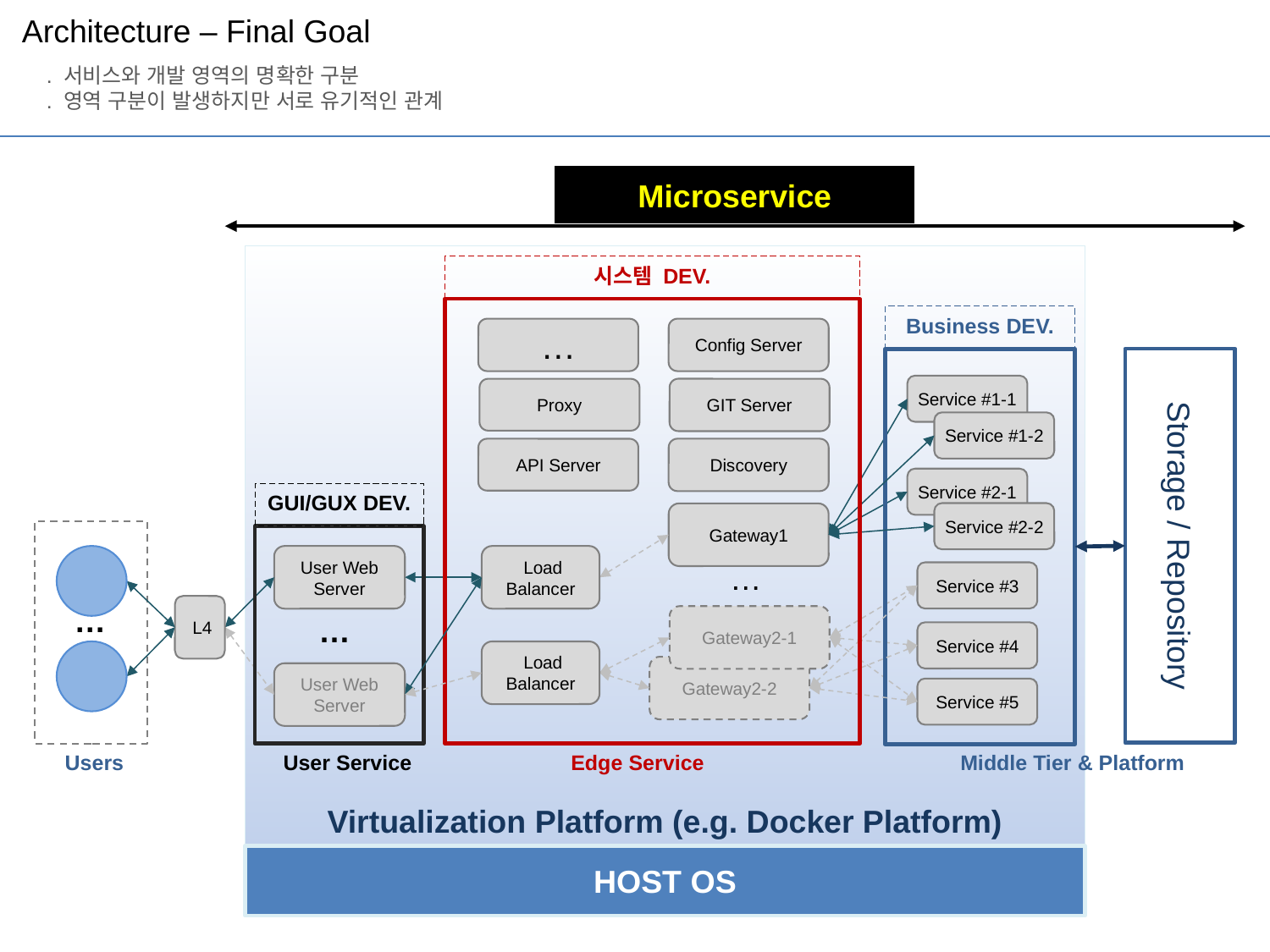

Architecture – Final Goal
. 서비스와 개발 영역의 명확한 구분
. 영역 구분이 발생하지만 서로 유기적인 관계
Microservice
Virtualization Platform (e.g. Docker Platform)
시스템 DEV.

Business DEV.
…
Config Server

Service #1-1
Proxy
GIT Server
Service #1-2
API Server
Discovery
Service #2-1
GUI/GUX DEV.
Storage / Repository
Service #2-2
Gateway1

User Web
Server
 Load Balancer
…
Service #3
…
 L4
…
Gateway2-1
Service #4

 Load Balancer
Gateway2-2
User Web
Server
Service #5
Users
User Service
Edge Service
Middle Tier & Platform
HOST OS